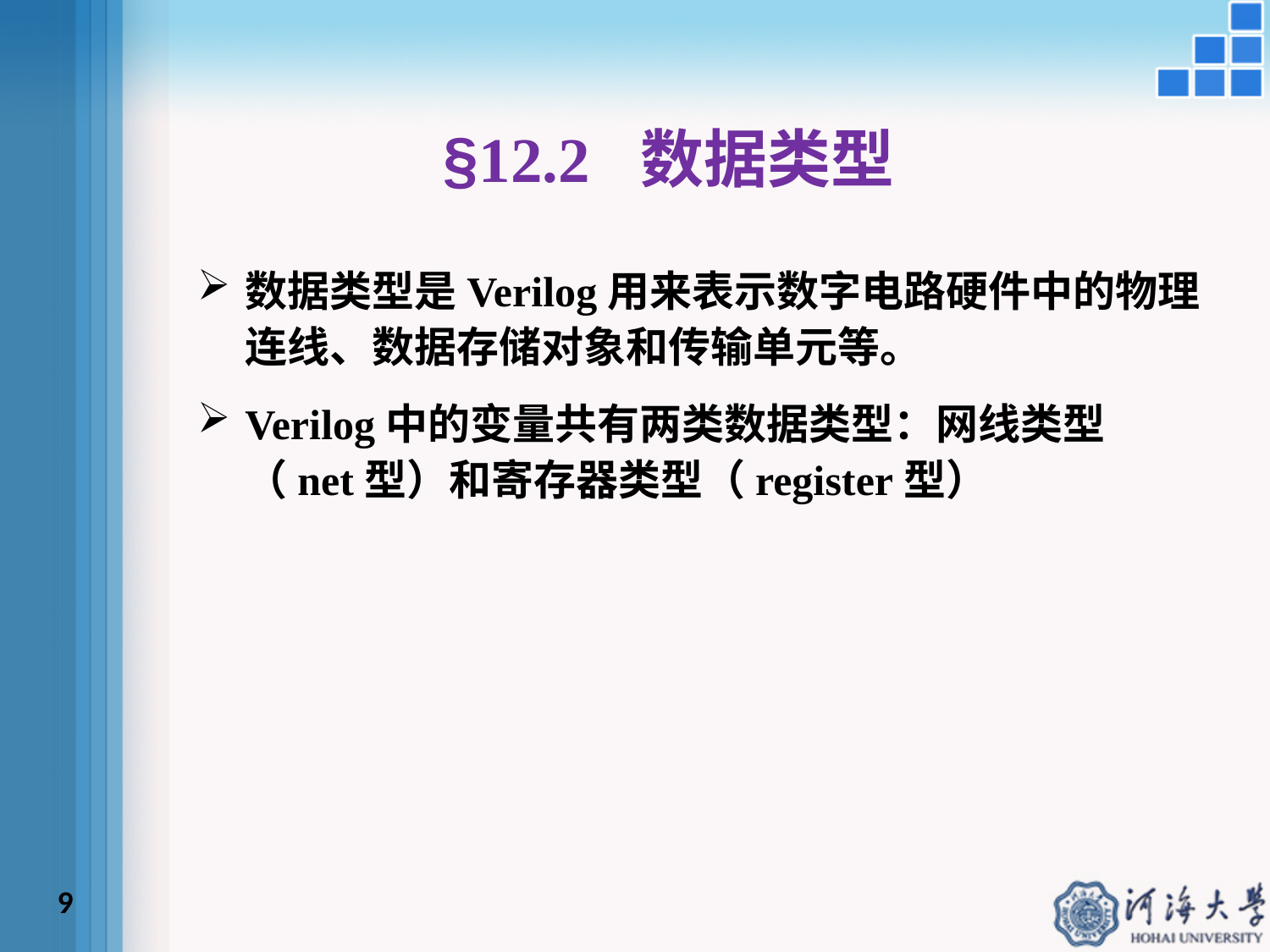

# §12.2  数据类型
数据类型是Verilog用来表示数字电路硬件中的物理连线、数据存储对象和传输单元等。
Verilog中的变量共有两类数据类型：网线类型（net型）和寄存器类型（register型）
9